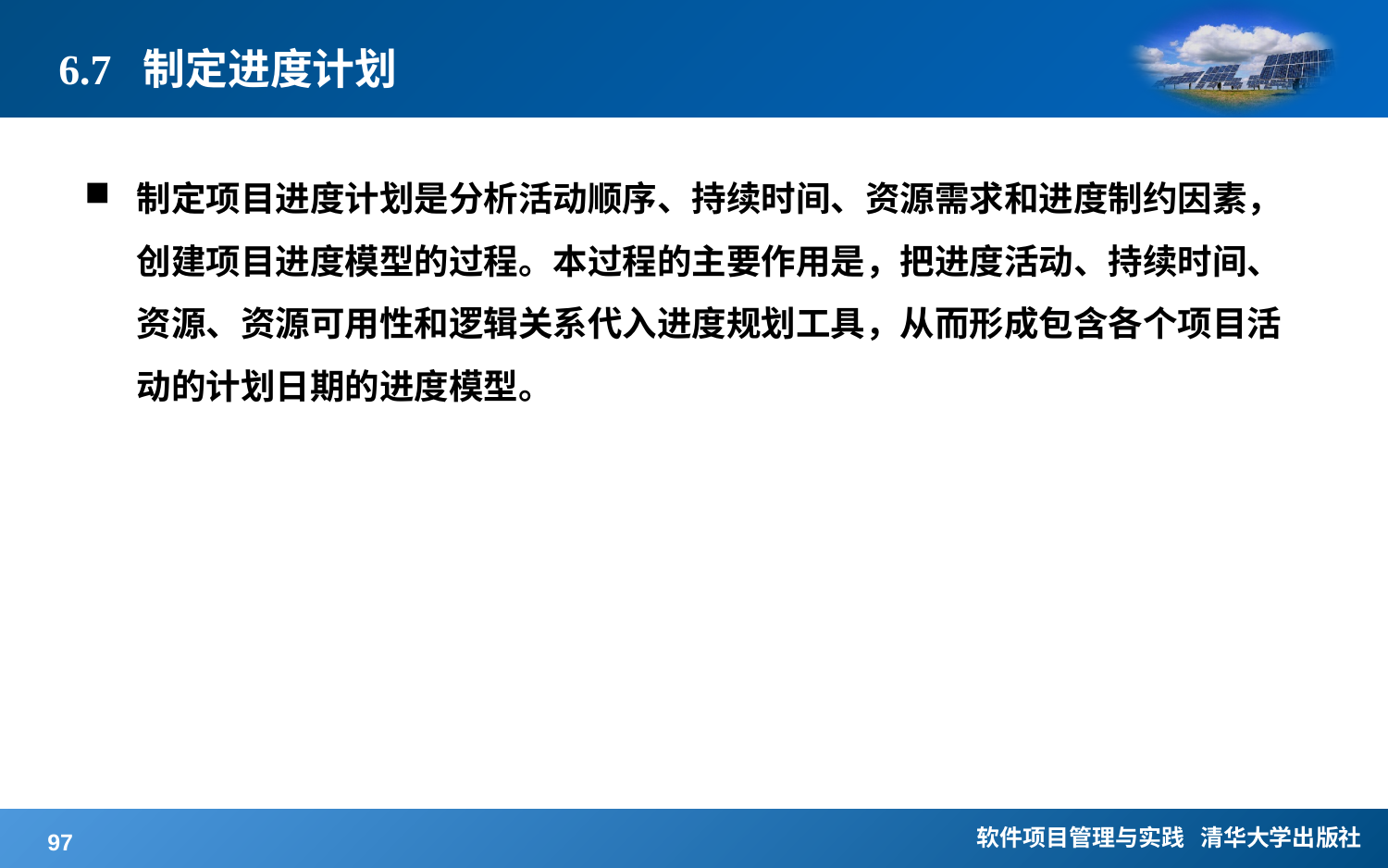

# 6.7  制定进度计划
制定项目进度计划是分析活动顺序、持续时间、资源需求和进度制约因素，创建项目进度模型的过程。本过程的主要作用是，把进度活动、持续时间、资源、资源可用性和逻辑关系代入进度规划工具，从而形成包含各个项目活动的计划日期的进度模型。